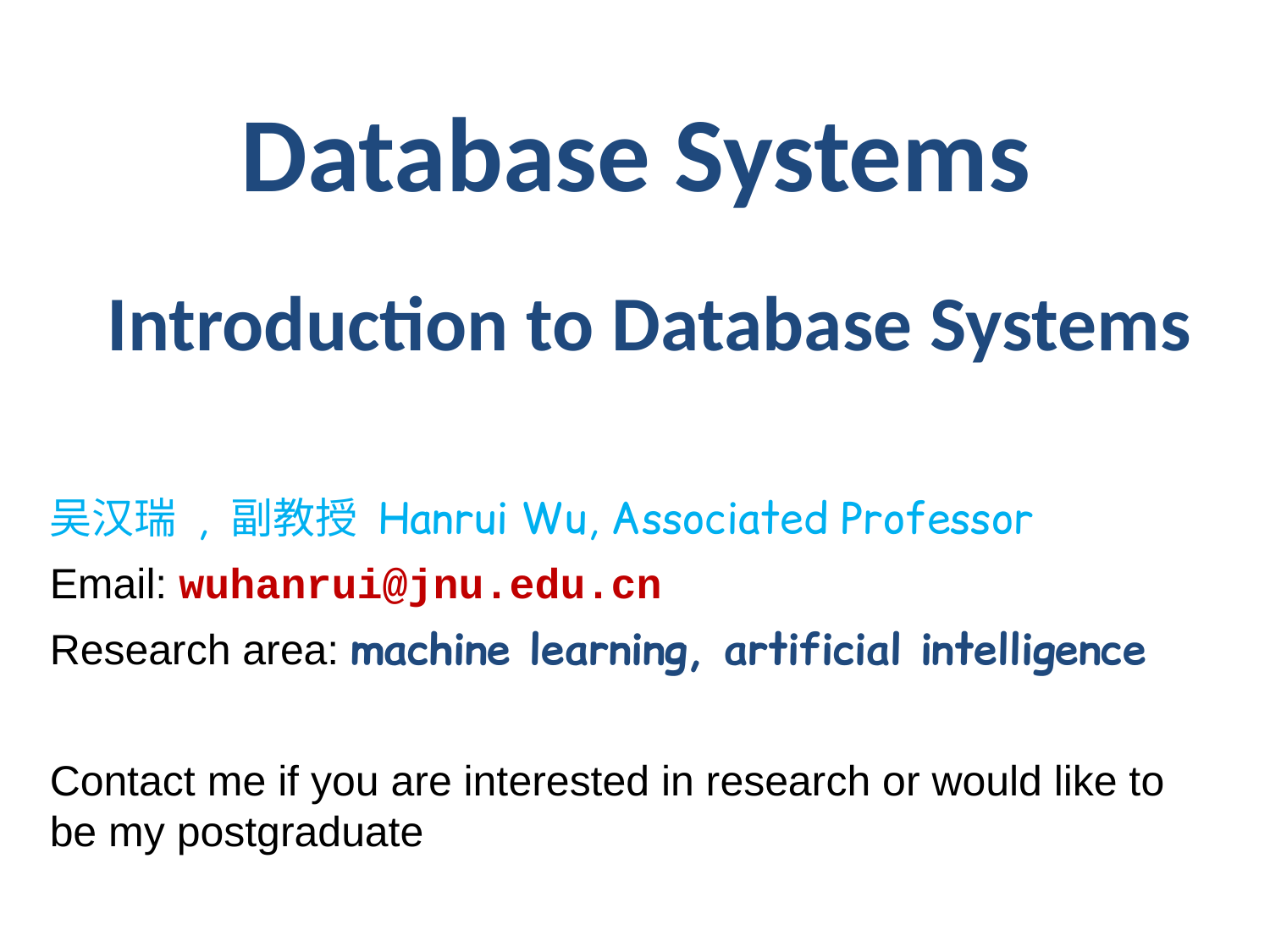

# Database Systems
Introduction to Database Systems
吴汉瑞 , 副教授 Hanrui Wu, Associated Professor
Email: wuhanrui@jnu.edu.cn
Research area: machine learning, artificial intelligence

Contact me if you are interested in research or would like to be my postgraduate